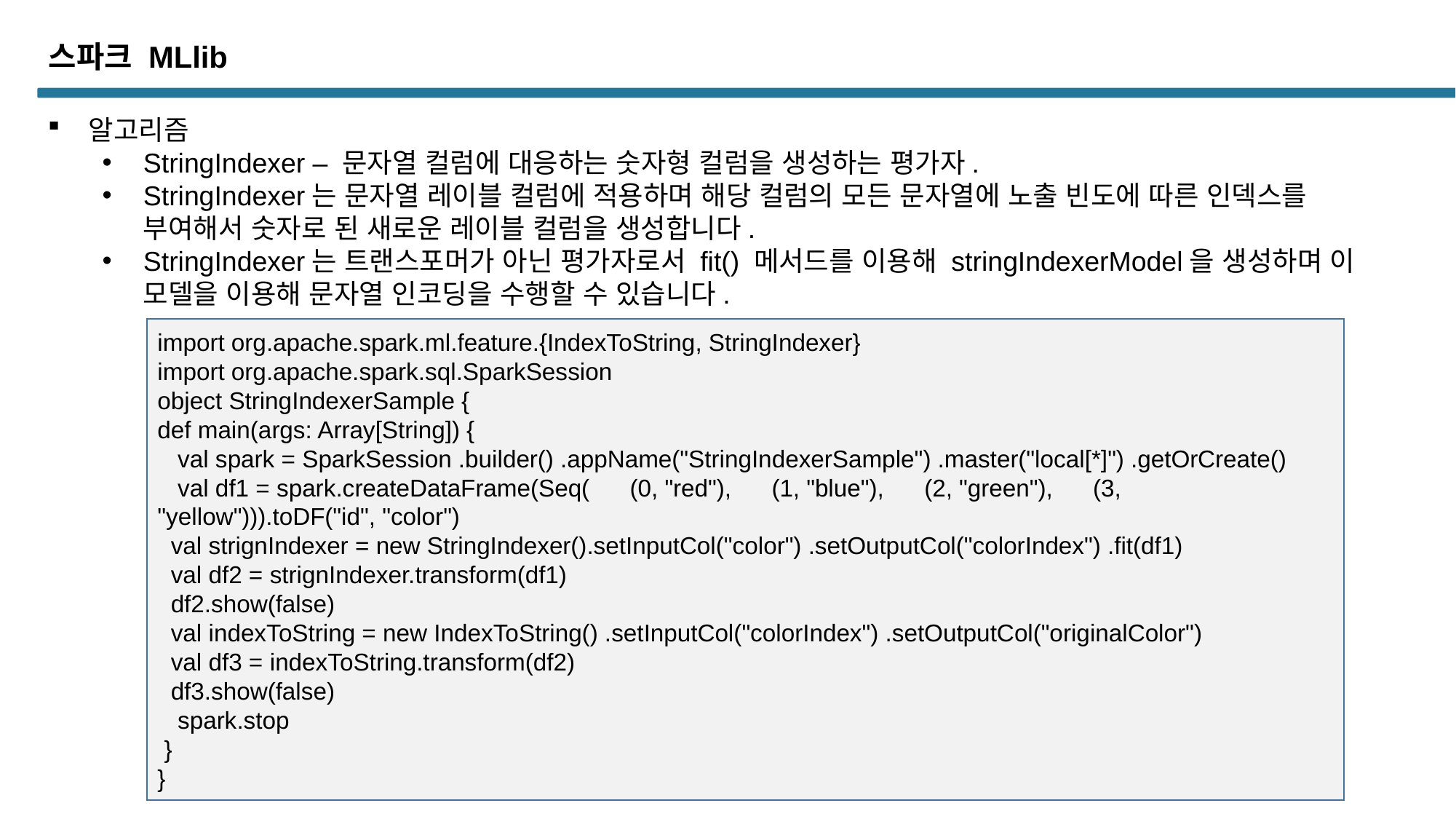

스파크 MLlib
알고리즘
StringIndexer – 문자열 컬럼에 대응하는 숫자형 컬럼을 생성하는 평가자.
StringIndexer는 문자열 레이블 컬럼에 적용하며 해당 컬럼의 모든 문자열에 노출 빈도에 따른 인덱스를 부여해서 숫자로 된 새로운 레이블 컬럼을 생성합니다.
StringIndexer는 트랜스포머가 아닌 평가자로서 fit() 메서드를 이용해 stringIndexerModel을 생성하며 이 모델을 이용해 문자열 인코딩을 수행할 수 있습니다.

import org.apache.spark.ml.feature.{IndexToString, StringIndexer}
import org.apache.spark.sql.SparkSession
object StringIndexerSample {
def main(args: Array[String]) {
   val spark = SparkSession .builder() .appName("StringIndexerSample") .master("local[*]") .getOrCreate()
   val df1 = spark.createDataFrame(Seq(      (0, "red"),      (1, "blue"),      (2, "green"),      (3, "yellow"))).toDF("id", "color")
  val strignIndexer = new StringIndexer().setInputCol("color") .setOutputCol("colorIndex") .fit(df1)
  val df2 = strignIndexer.transform(df1)
  df2.show(false)
  val indexToString = new IndexToString() .setInputCol("colorIndex") .setOutputCol("originalColor")
  val df3 = indexToString.transform(df2)
  df3.show(false)
   spark.stop
 }
}